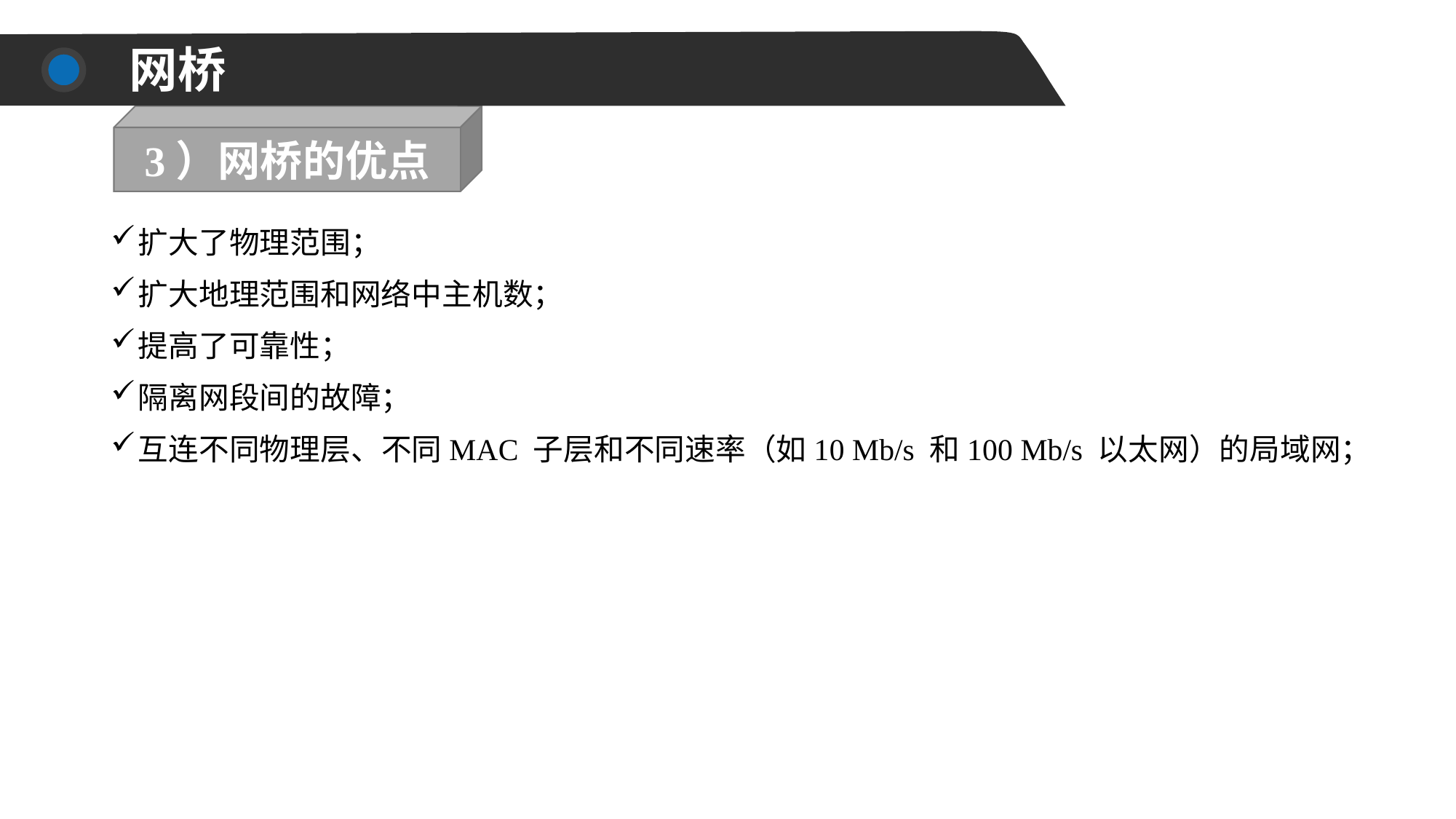

网桥

3）网桥的优点
扩大了物理范围；
扩大地理范围和网络中主机数；
提高了可靠性；
隔离网段间的故障；
互连不同物理层、不同MAC 子层和不同速率（如10 Mb/s 和100 Mb/s 以太网）的局域网；